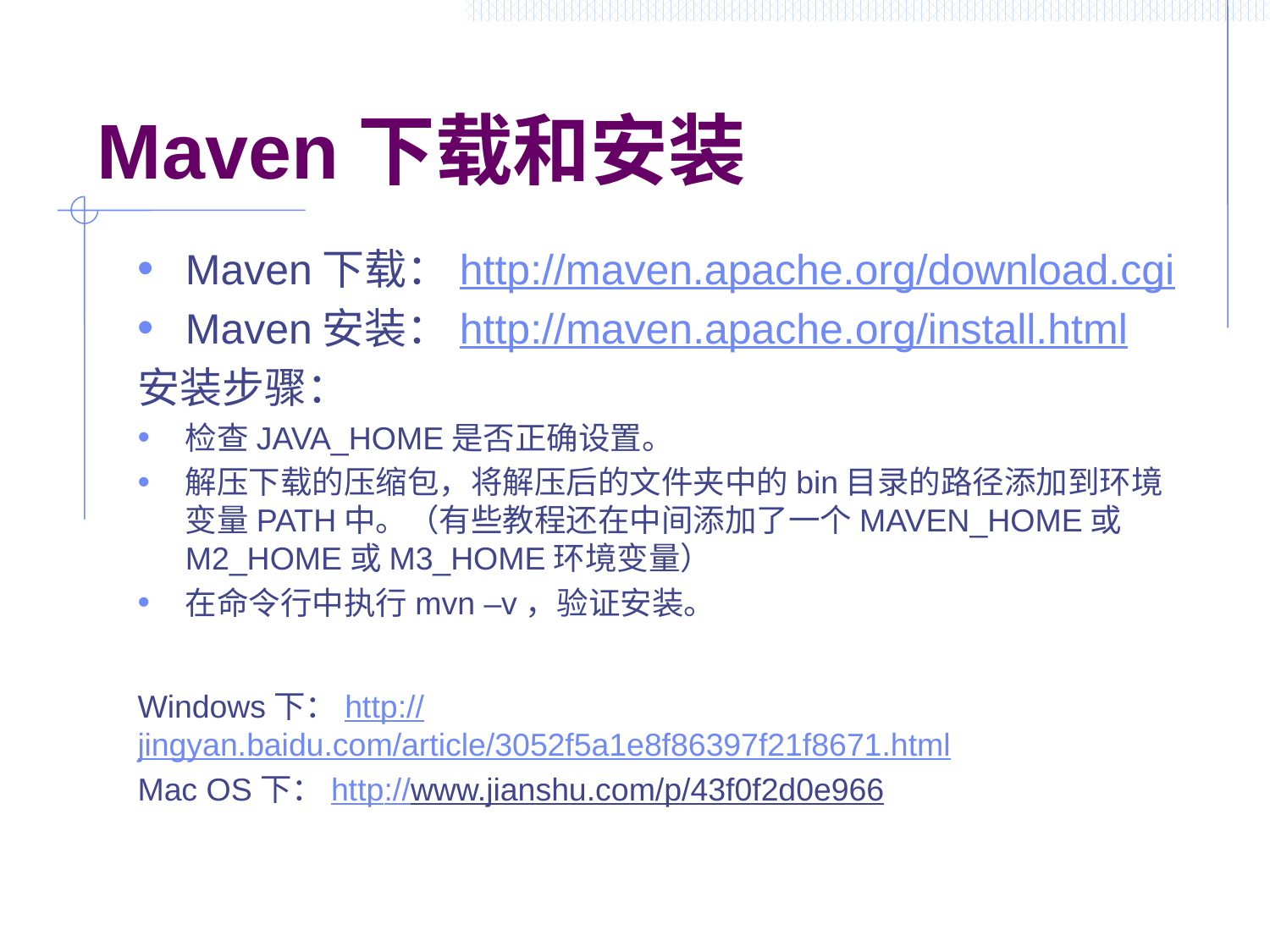

# Maven下载和安装
Maven下载：http://maven.apache.org/download.cgi
Maven安装：http://maven.apache.org/install.html
安装步骤：
检查JAVA_HOME是否正确设置。
解压下载的压缩包，将解压后的文件夹中的bin目录的路径添加到环境变量PATH中。（有些教程还在中间添加了一个MAVEN_HOME或M2_HOME或M3_HOME环境变量）
在命令行中执行mvn –v，验证安装。

Windows下：http://jingyan.baidu.com/article/3052f5a1e8f86397f21f8671.html
Mac OS下：http://www.jianshu.com/p/43f0f2d0e966